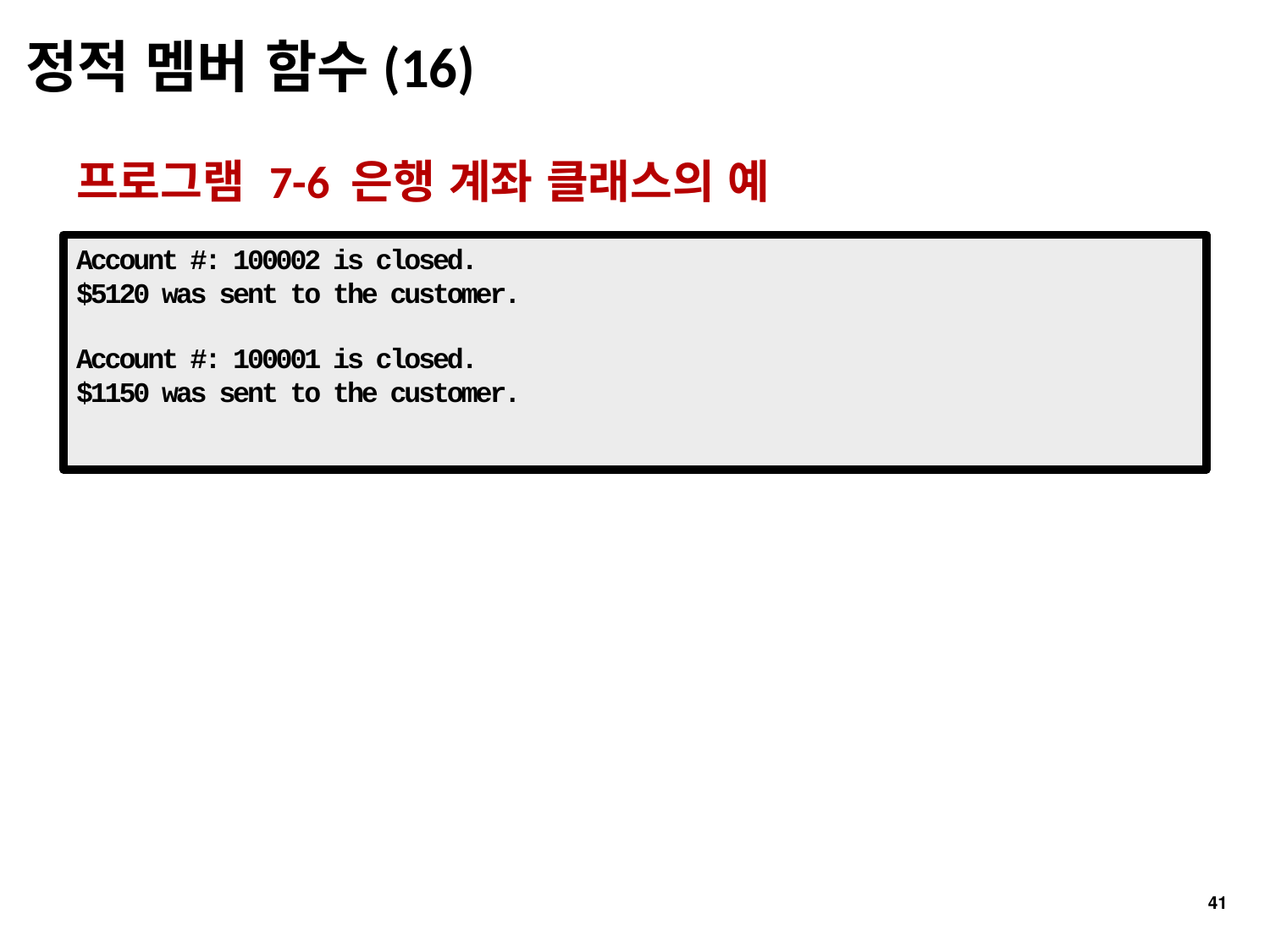

# 정적 멤버 함수(16)
프로그램 7-6 은행 계좌 클래스의 예
Account #: 100002 is closed.
$5120 was sent to the customer.
Account #: 100001 is closed.
$1150 was sent to the customer.